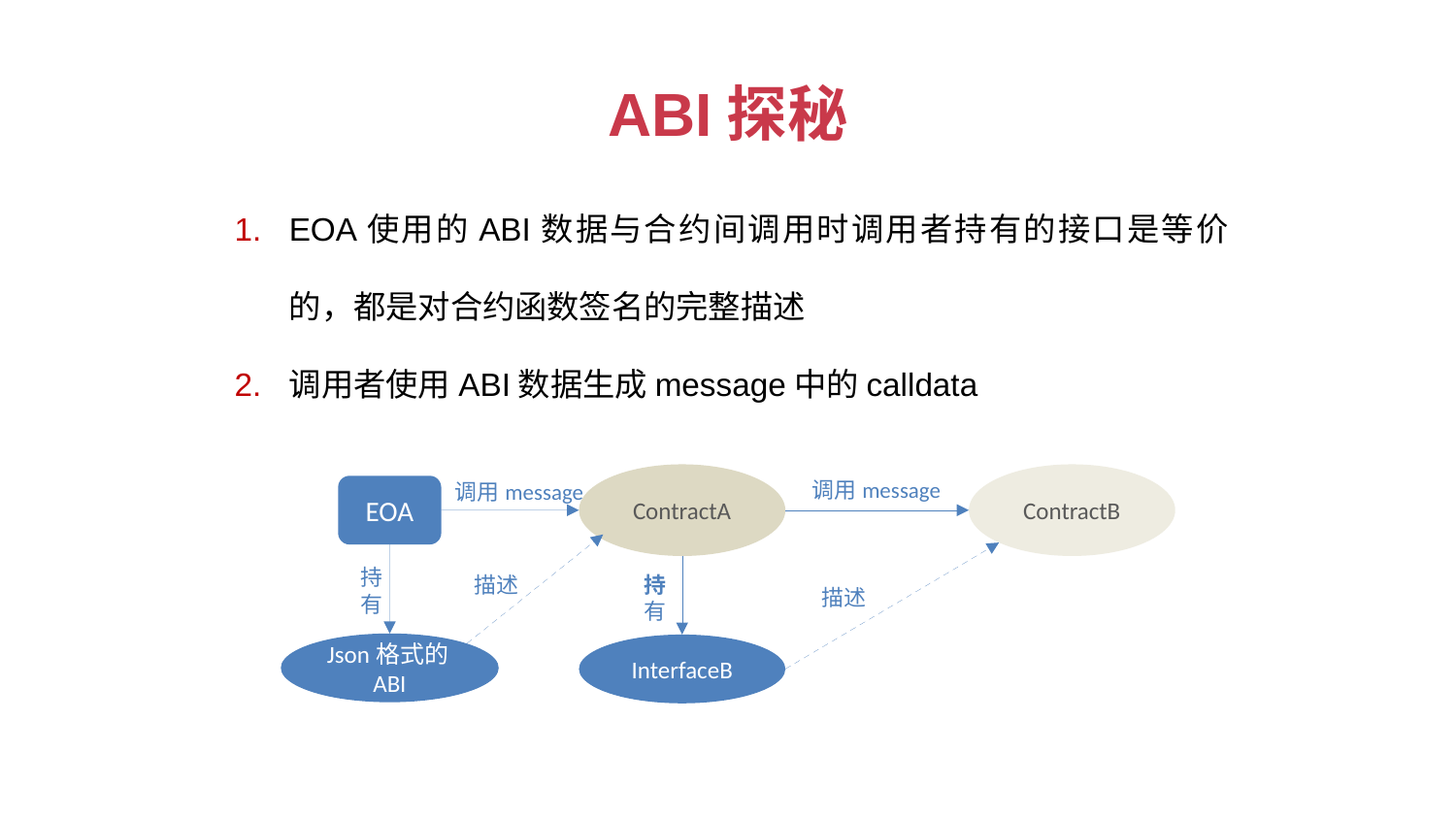

ABI探秘
EOA使用的ABI数据与合约间调用时调用者持有的接口是等价的，都是对合约函数签名的完整描述
调用者使用ABI数据生成message中的calldata
调用message
调用message
ContractA
ContractB
EOA
描述
持有
持有
描述
Json格式的ABI
InterfaceB